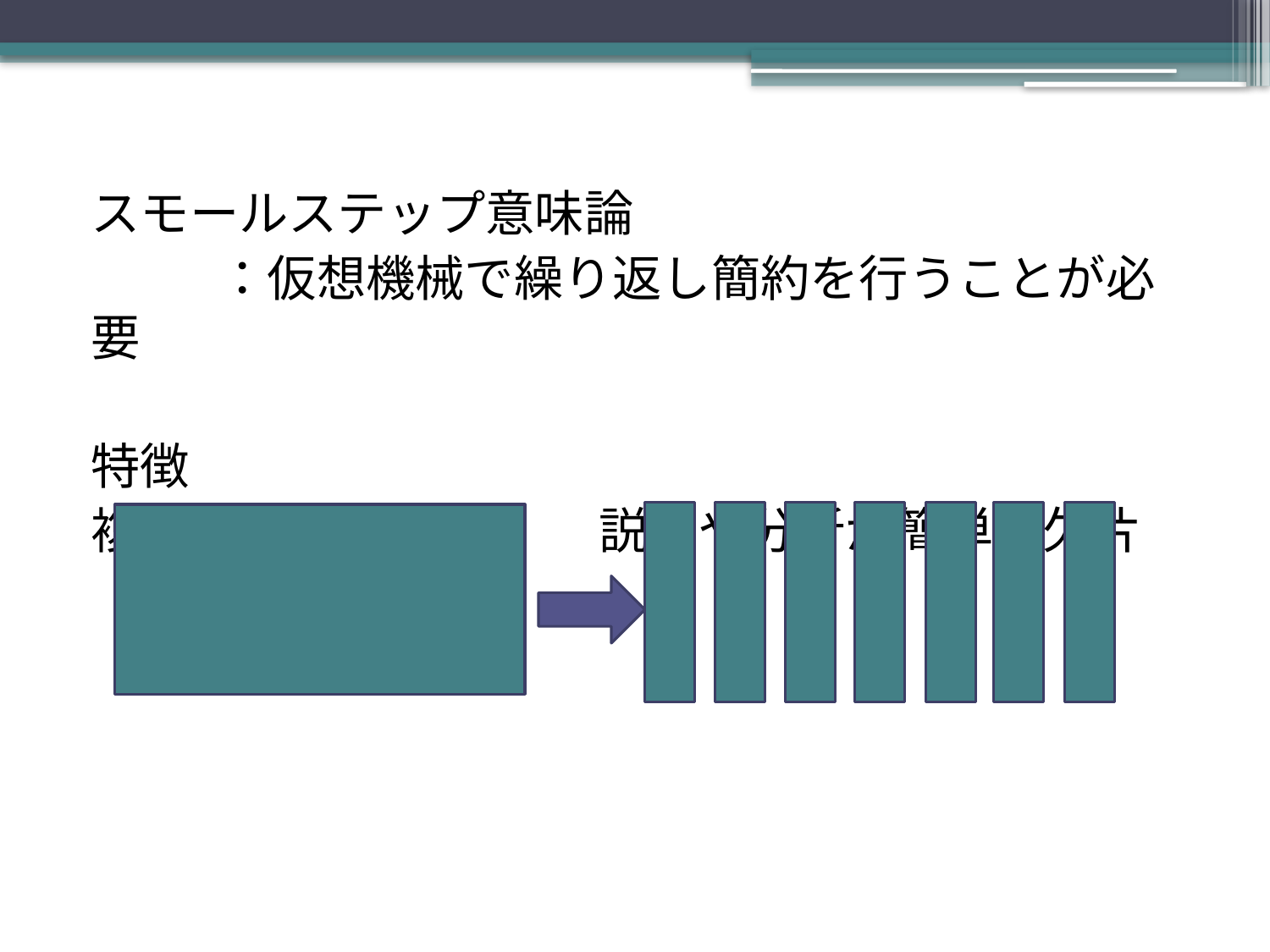

スモールステップ意味論
	：仮想機械で繰り返し簡約を行うことが必要

特徴
複雑なプログラム	説明や分析が簡単な欠片